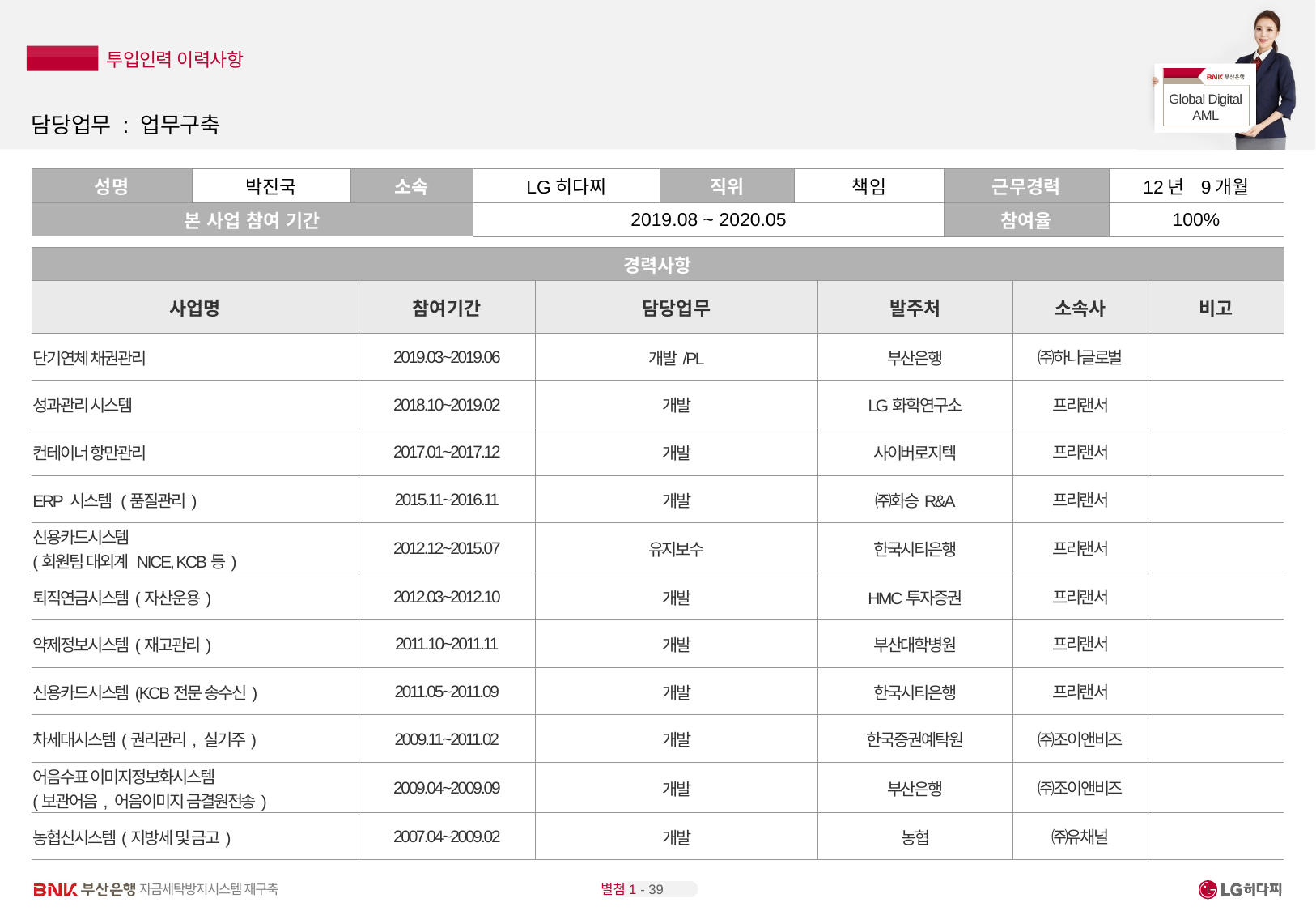

# 담당업무 : 업무구축
| 성명 | 박진국 | 소속 | LG히다찌 | 직위 | 책임 | 근무경력 | 12년 9개월 |
| --- | --- | --- | --- | --- | --- | --- | --- |
| 본 사업 참여 기간 |  |  | 2019.08 ~ 2020.05 |  |  | 참여율 | 100% |
| 경력사항 |  |  |  |  |  |
| --- | --- | --- | --- | --- | --- |
| 사업명 | 참여기간 | 담당업무 | 발주처 | 소속사 | 비고 |
| 단기연체 채권관리 | 2019.03~2019.06 | 개발/PL | 부산은행 | ㈜하나글로벌 |  |
| 성과관리 시스템 | 2018.10~2019.02 | 개발 | LG화학연구소 | 프리랜서 |  |
| 컨테이너 항만관리 | 2017.01~2017.12 | 개발 | 사이버로지텍 | 프리랜서 |  |
| ERP 시스템 (품질관리) | 2015.11~2016.11 | 개발 | ㈜화승R&A | 프리랜서 |  |
| 신용카드시스템 (회원팀 대외계 NICE, KCB등) | 2012.12~2015.07 | 유지보수 | 한국시티은행 | 프리랜서 |  |
| 퇴직연금시스템(자산운용) | 2012.03~2012.10 | 개발 | HMC투자증권 | 프리랜서 |  |
| 약제정보시스템(재고관리) | 2011.10~2011.11 | 개발 | 부산대학병원 | 프리랜서 |  |
| 신용카드시스템(KCB전문 송수신) | 2011.05~2011.09 | 개발 | 한국시티은행 | 프리랜서 |  |
| 차세대시스템(권리관리, 실기주) | 2009.11~2011.02 | 개발 | 한국증권예탁원 | ㈜조이앤비즈 |  |
| 어음수표 이미지정보화시스템 (보관어음, 어음이미지 금결원전송) | 2009.04~2009.09 | 개발 | 부산은행 | ㈜조이앤비즈 |  |
| 농협신시스템(지방세 및 금고) | 2007.04~2009.02 | 개발 | 농협 | ㈜유채널 |  |
별첨1 - 39